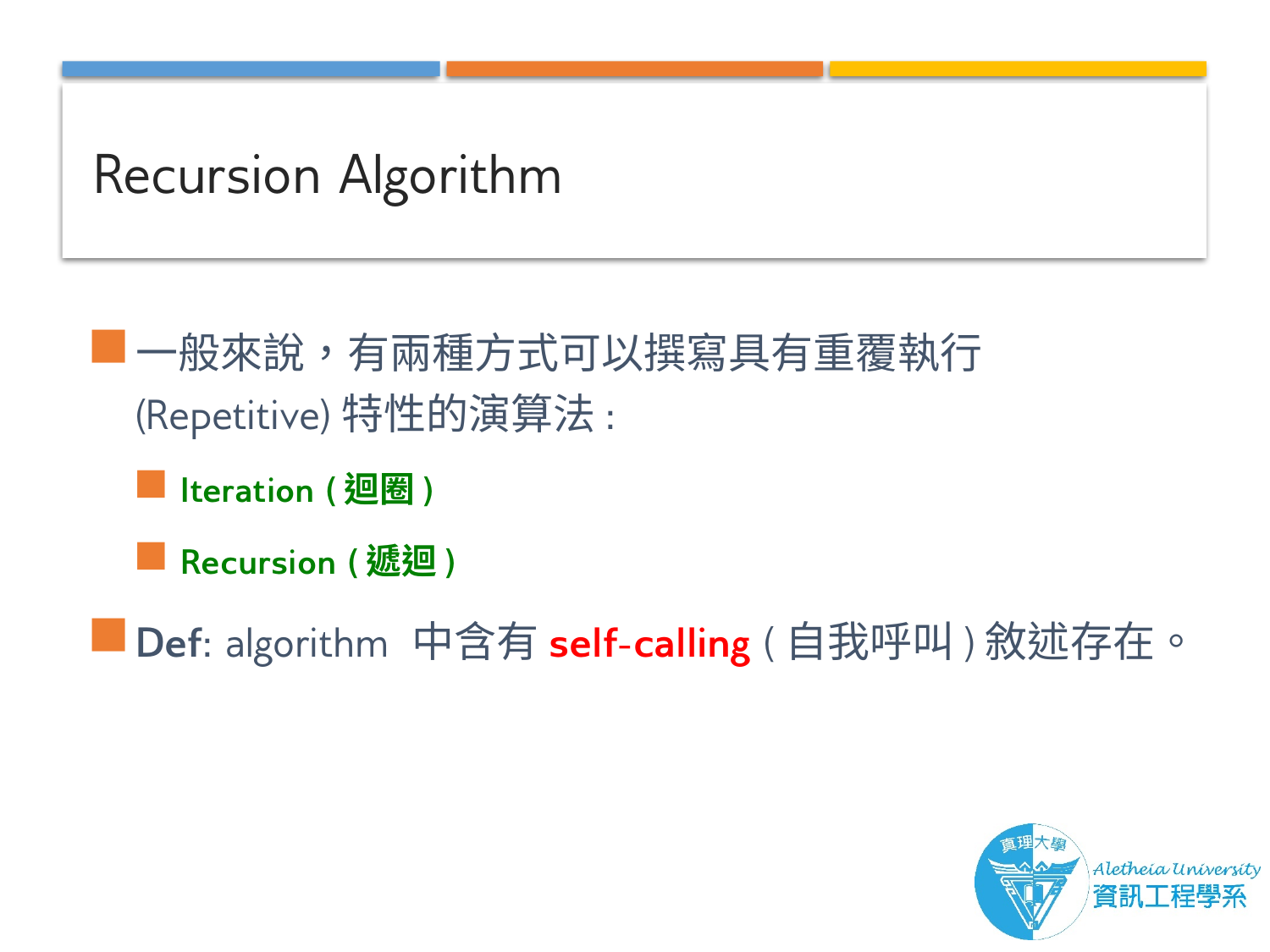

# Recursion Algorithm
一般來說，有兩種方式可以撰寫具有重覆執行 (Repetitive)特性的演算法:
Iteration (迴圈)
Recursion (遞迴)
Def: algorithm 中含有self-calling (自我呼叫)敘述存在。